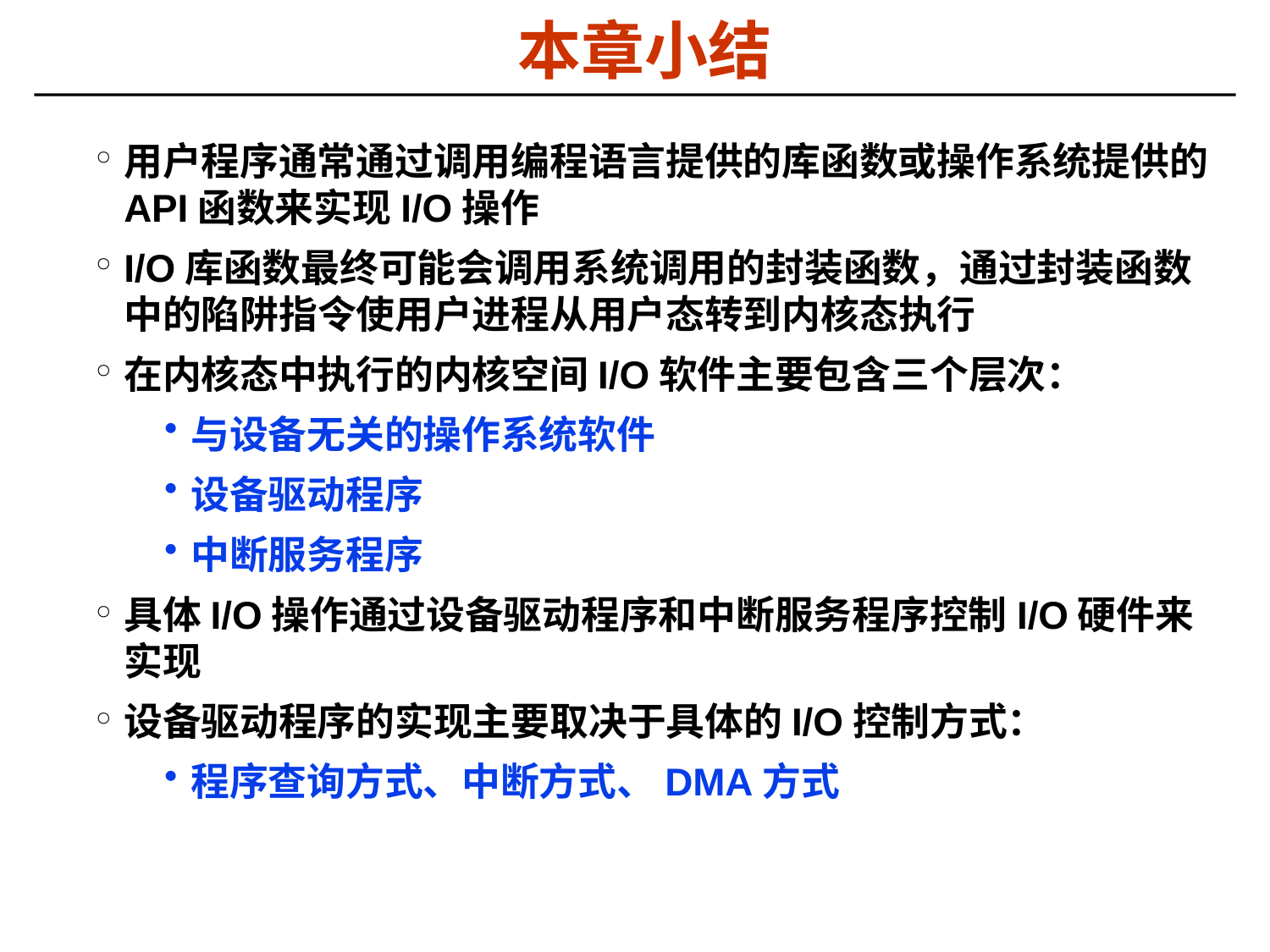

# 本章小结

用户程序通常通过调用编程语言提供的库函数或操作系统提供的API函数来实现I/O操作
I/O库函数最终可能会调用系统调用的封装函数，通过封装函数中的陷阱指令使用户进程从用户态转到内核态执行
在内核态中执行的内核空间I/O软件主要包含三个层次：
与设备无关的操作系统软件
设备驱动程序
中断服务程序
具体I/O操作通过设备驱动程序和中断服务程序控制I/O硬件来实现
设备驱动程序的实现主要取决于具体的I/O控制方式：
程序查询方式、中断方式、DMA方式